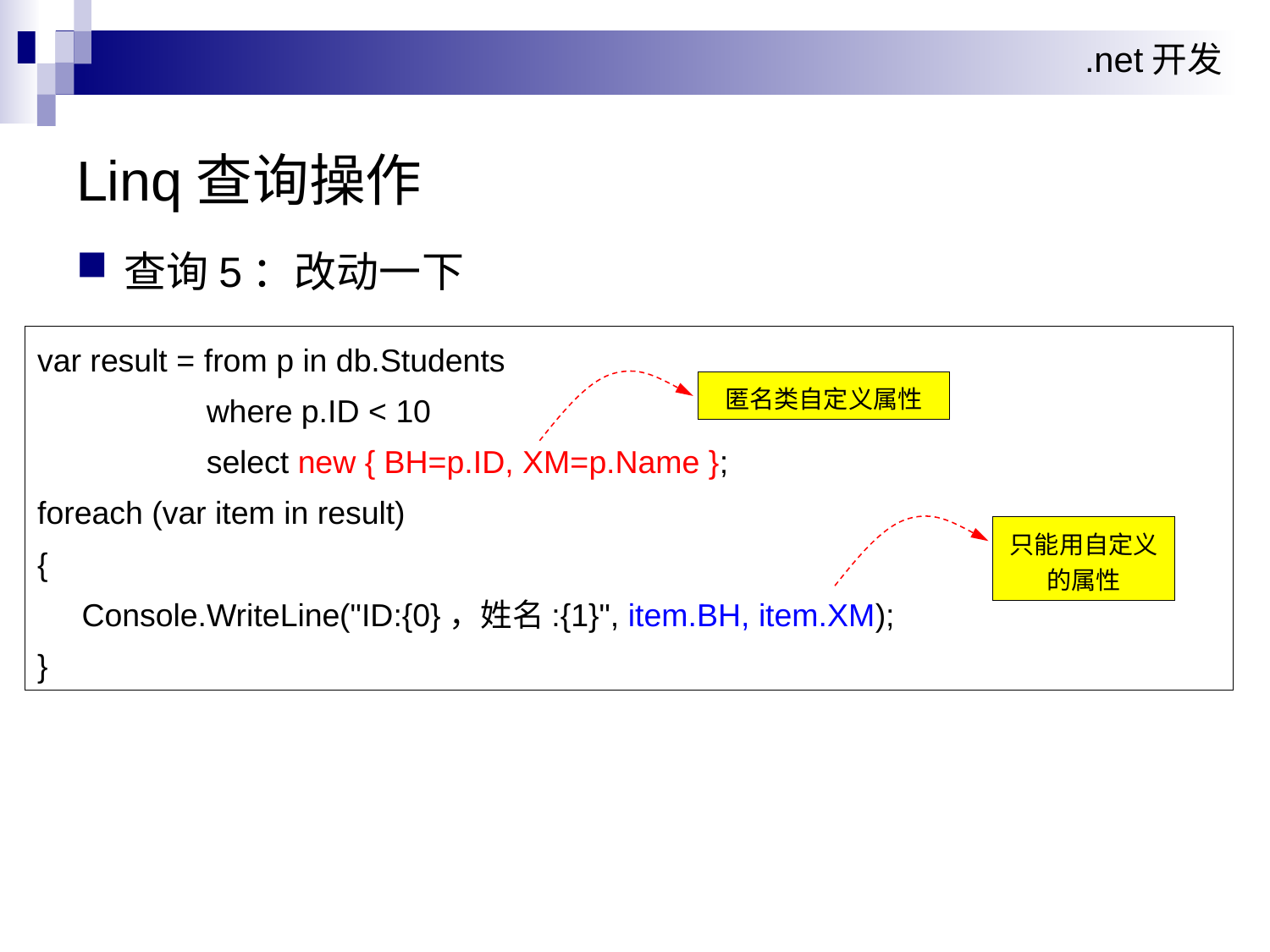

Linq查询操作
查询5：改动一下
var result = from p in db.Students
                   where p.ID < 10
                   select new { BH=p.ID, XM=p.Name };
foreach (var item in result)
{
     Console.WriteLine("ID:{0}，姓名:{1}", item.BH, item.XM);
}

匿名类自定义属性

只能用自定义的属性